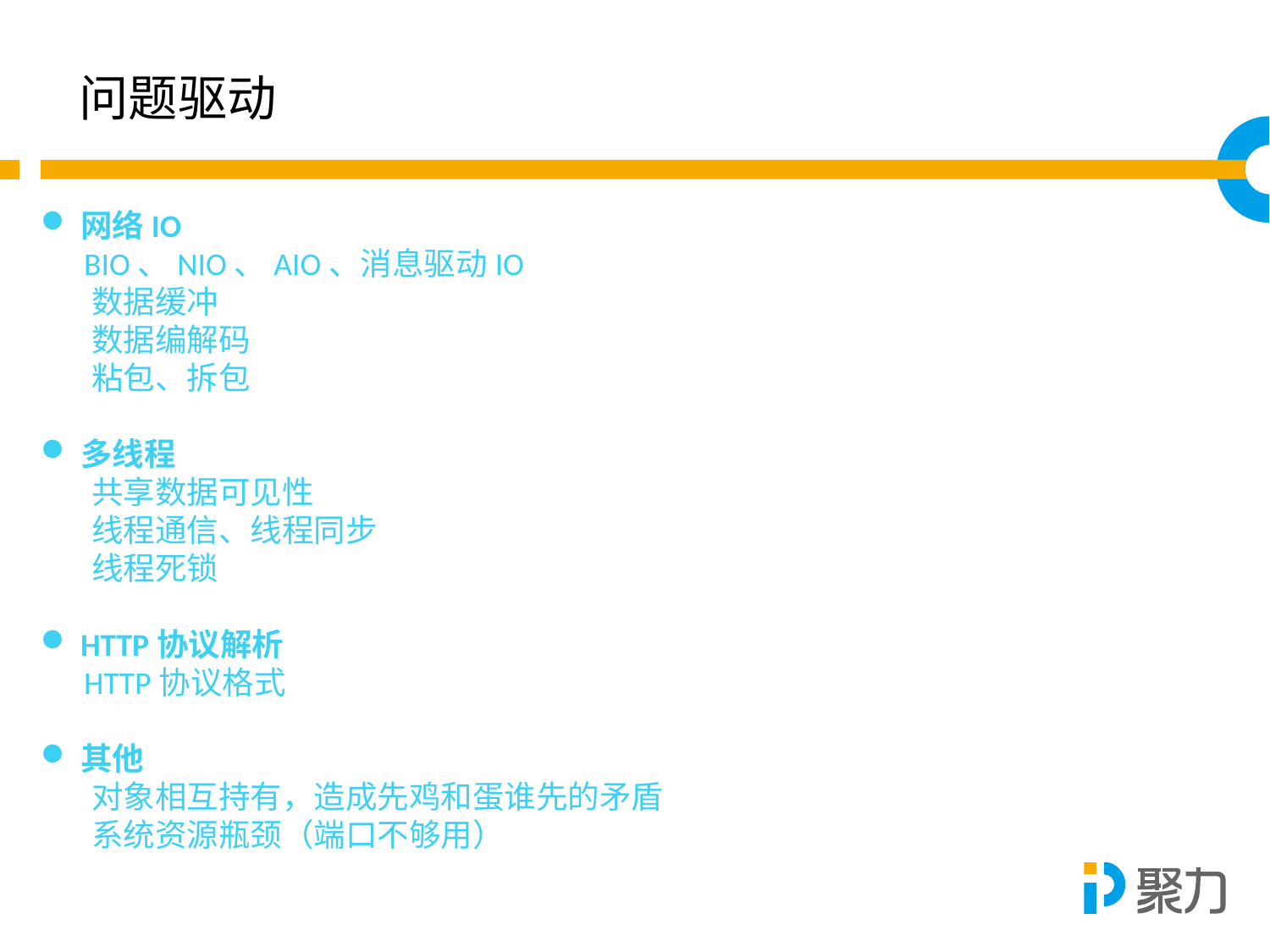

问题驱动
网络IO
      BIO、NIO、AIO、消息驱动IO
      数据缓冲
      数据编解码
      粘包、拆包

多线程
      共享数据可见性
      线程通信、线程同步
      线程死锁

HTTP协议解析
      HTTP协议格式

其他
      对象相互持有，造成先鸡和蛋谁先的矛盾
      系统资源瓶颈（端口不够用）